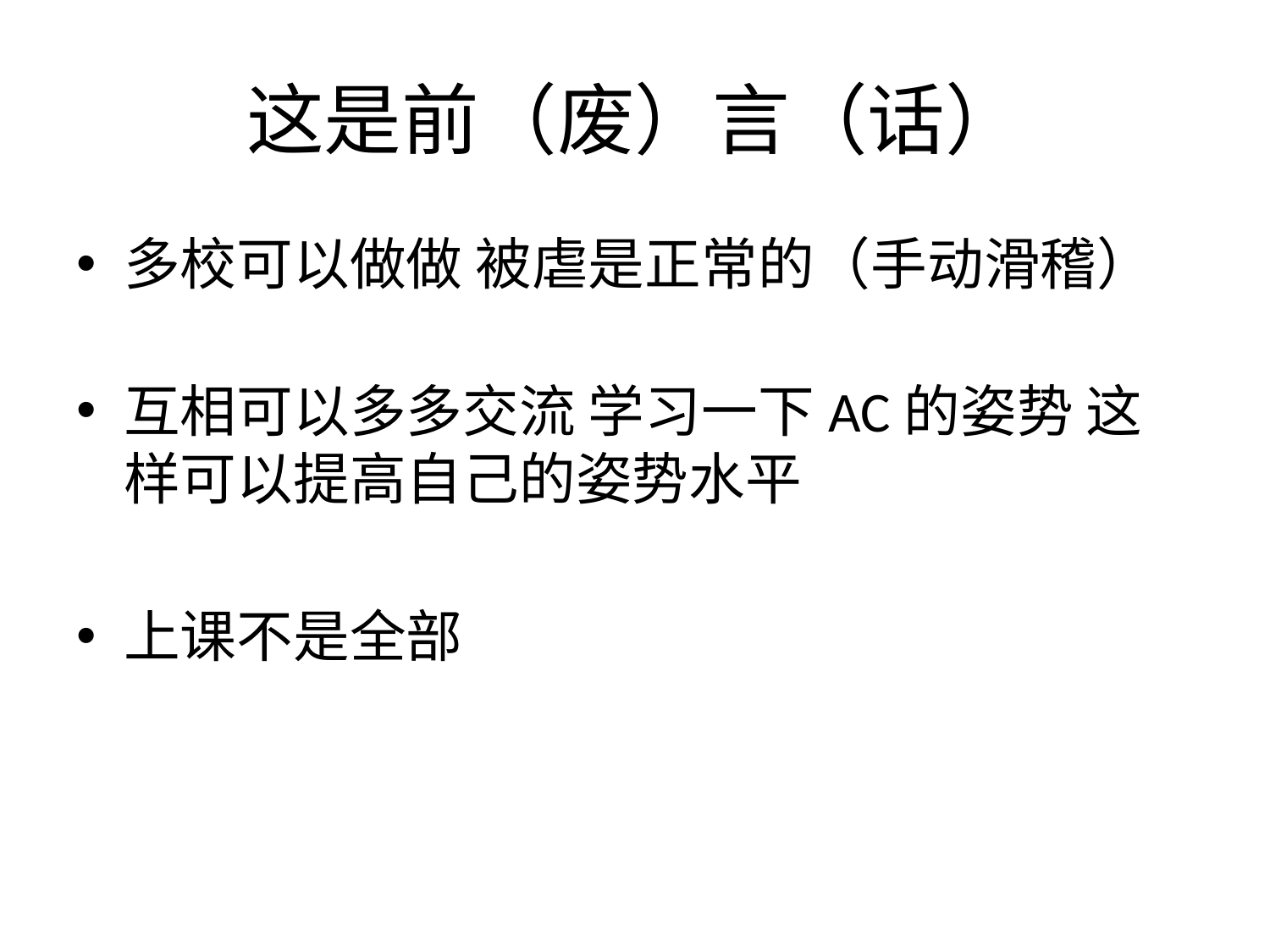

# 这是前（废）言（话）
多校可以做做 被虐是正常的（手动滑稽）
互相可以多多交流 学习一下AC的姿势 这样可以提高自己的姿势水平

上课不是全部